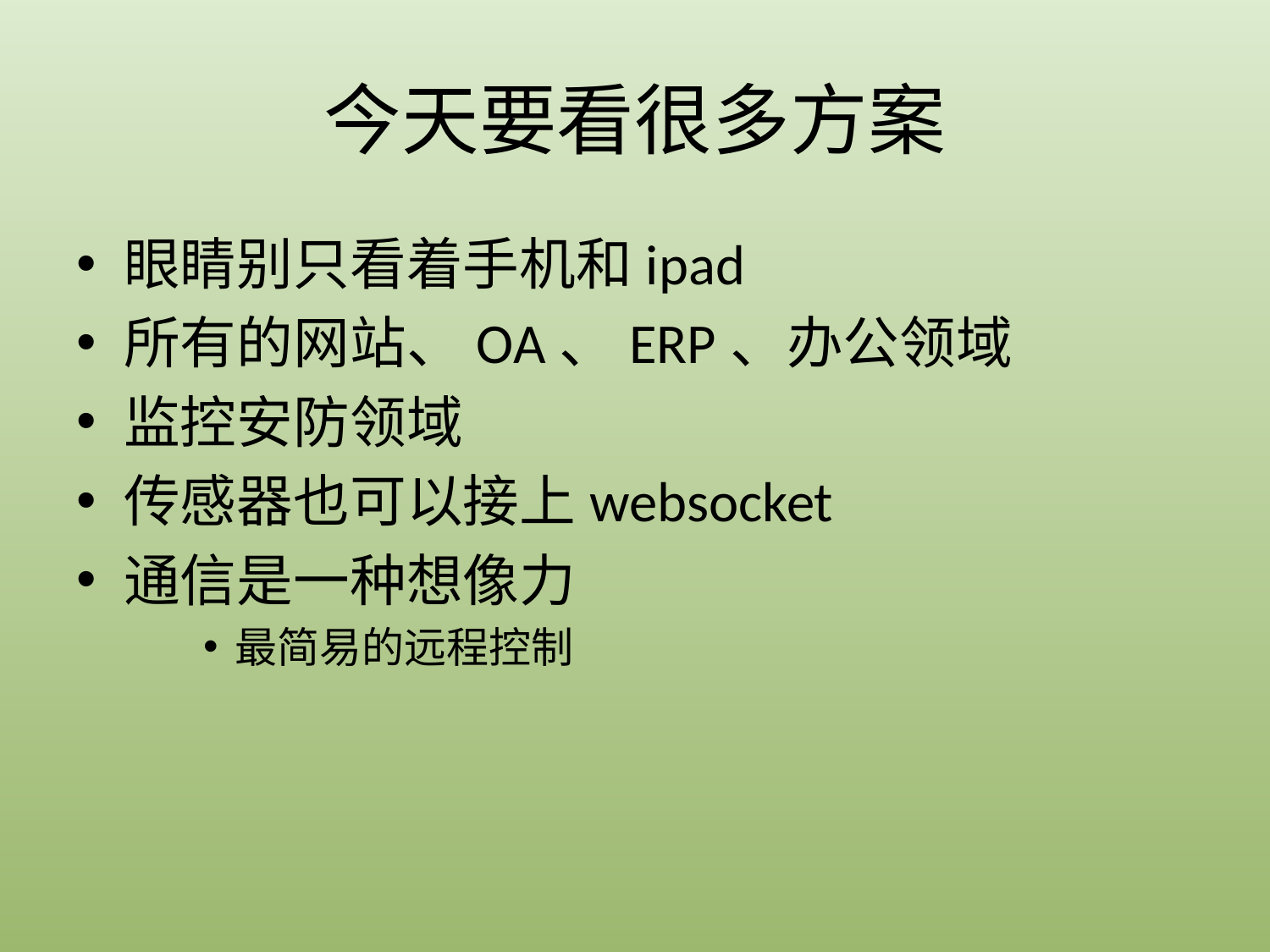

# 今天要看很多方案
眼睛别只看着手机和ipad
所有的网站、OA、ERP、办公领域
监控安防领域
传感器也可以接上websocket
通信是一种想像力
最简易的远程控制